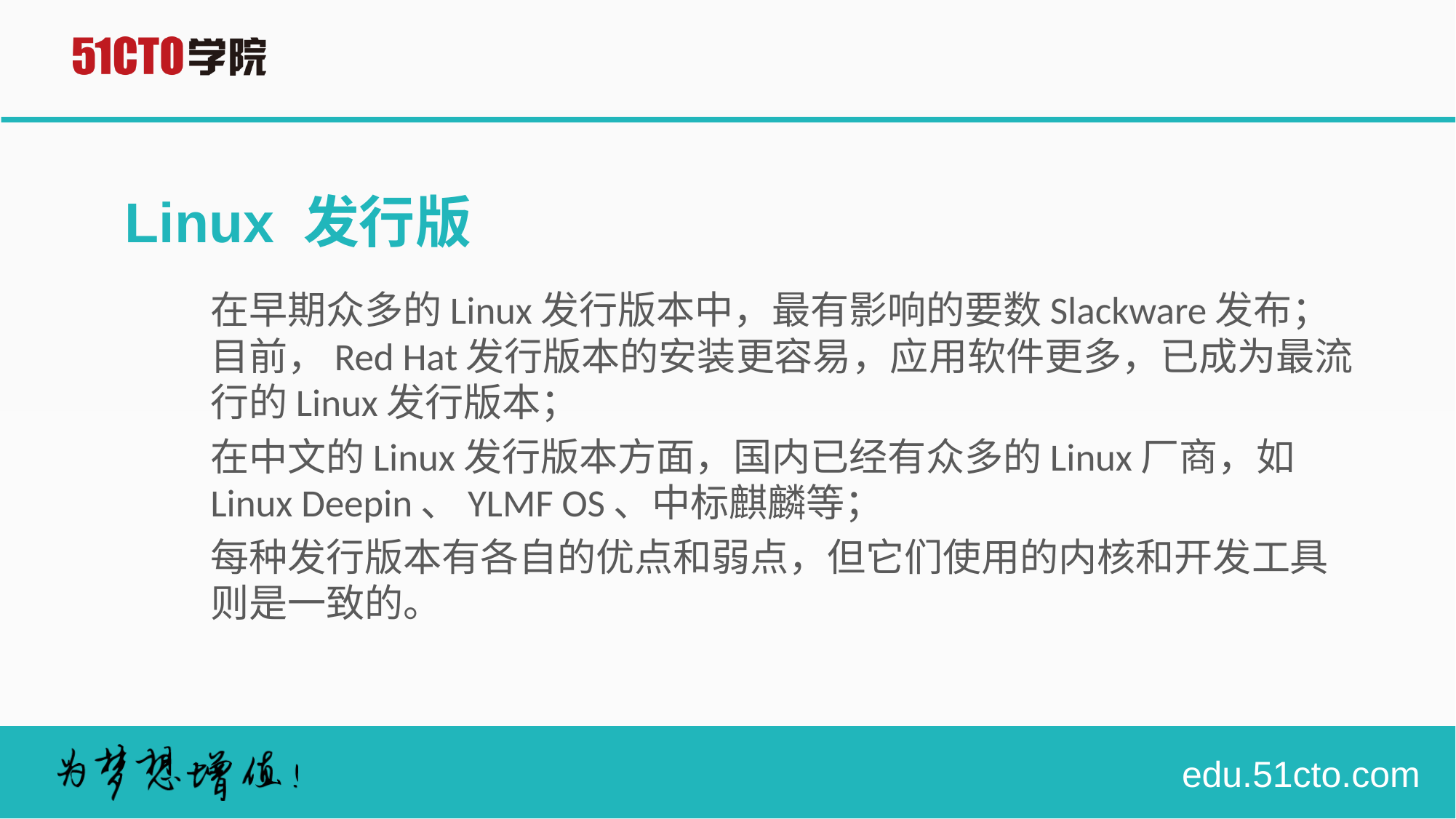

# Linux 发行版
在早期众多的Linux发行版本中，最有影响的要数Slackware发布；目前，Red Hat发行版本的安装更容易，应用软件更多，已成为最流行的Linux发行版本；
在中文的Linux发行版本方面，国内已经有众多的Linux厂商，如Linux Deepin、YLMF OS、中标麒麟等；
每种发行版本有各自的优点和弱点，但它们使用的内核和开发工具则是一致的。